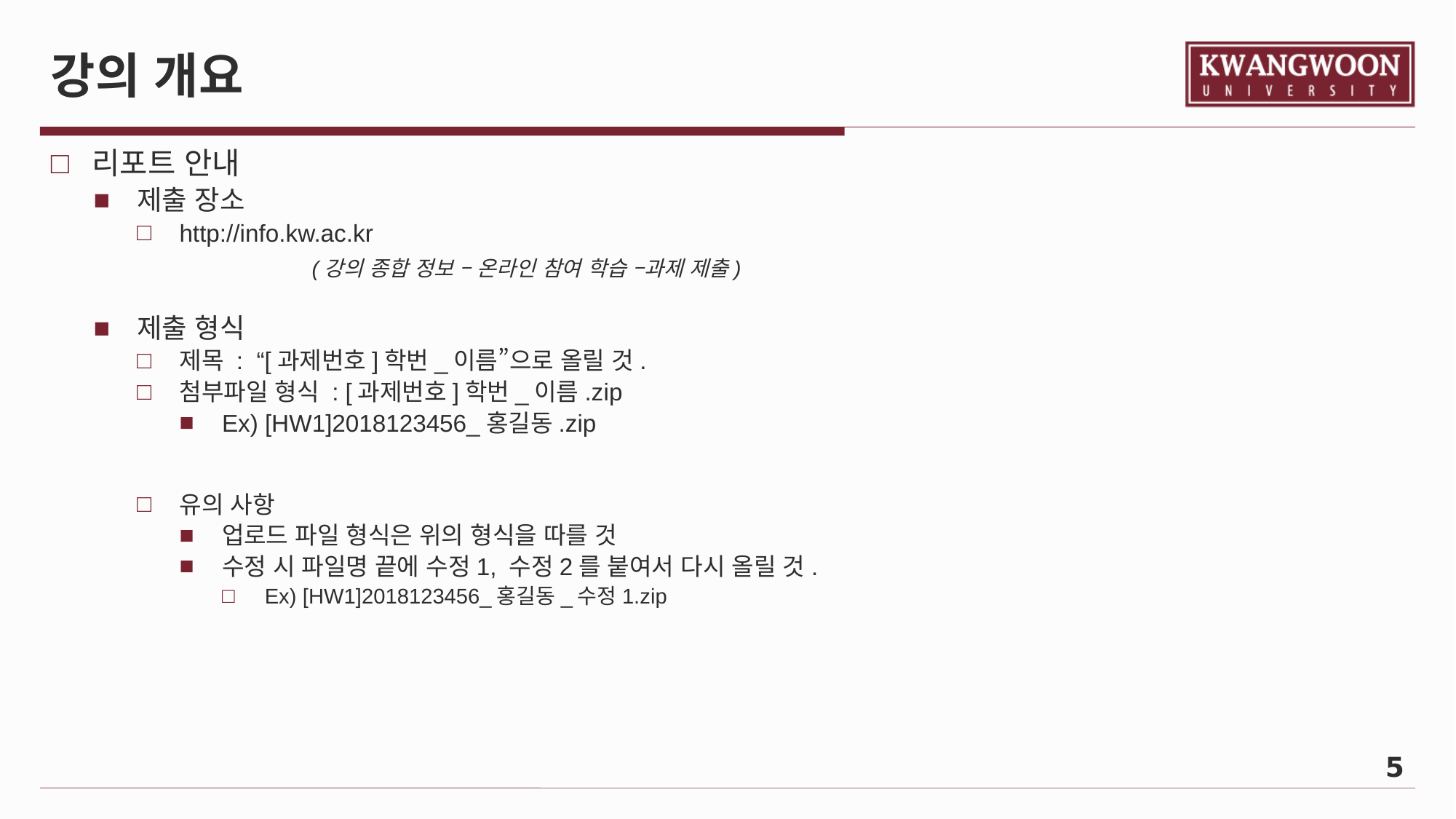

# 강의 개요
리포트 안내
제출 장소
http://info.kw.ac.kr
		(강의 종합 정보 – 온라인 참여 학습 –과제 제출)

제출 형식
제목 :  “[과제번호]학번_이름”으로 올릴 것.
첨부파일 형식 : [과제번호]학번_이름.zip
Ex) [HW1]2018123456_홍길동.zip

유의 사항
업로드 파일 형식은 위의 형식을 따를 것
수정 시 파일명 끝에 수정1, 수정2를 붙여서 다시 올릴 것.
Ex) [HW1]2018123456_홍길동_수정1.zip

	5